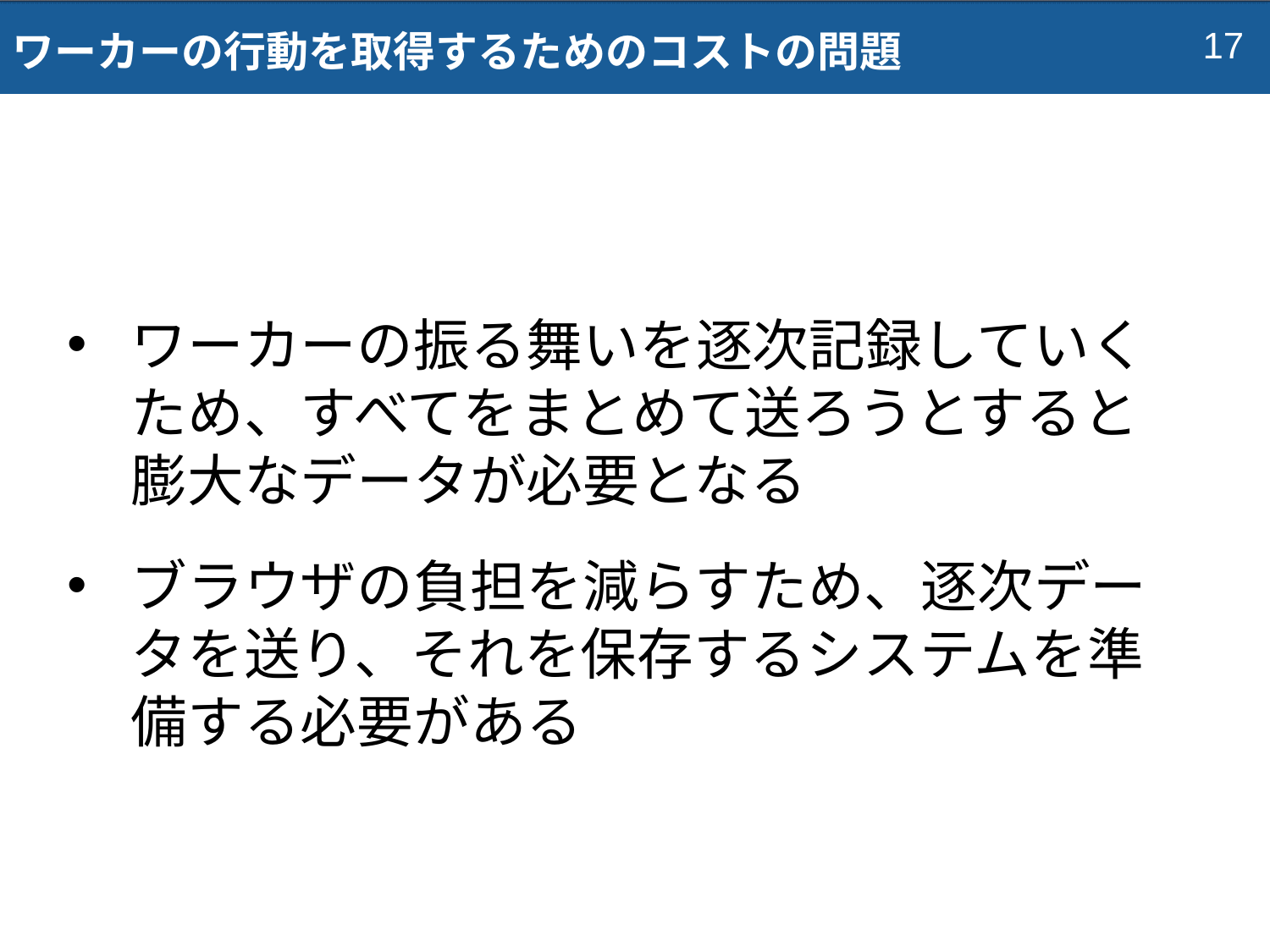

ワーカーの行動を取得するためのコストの問題
17
ワーカーの振る舞いを逐次記録していくため、すべてをまとめて送ろうとすると膨大なデータが必要となる
ブラウザの負担を減らすため、逐次データを送り、それを保存するシステムを準備する必要がある